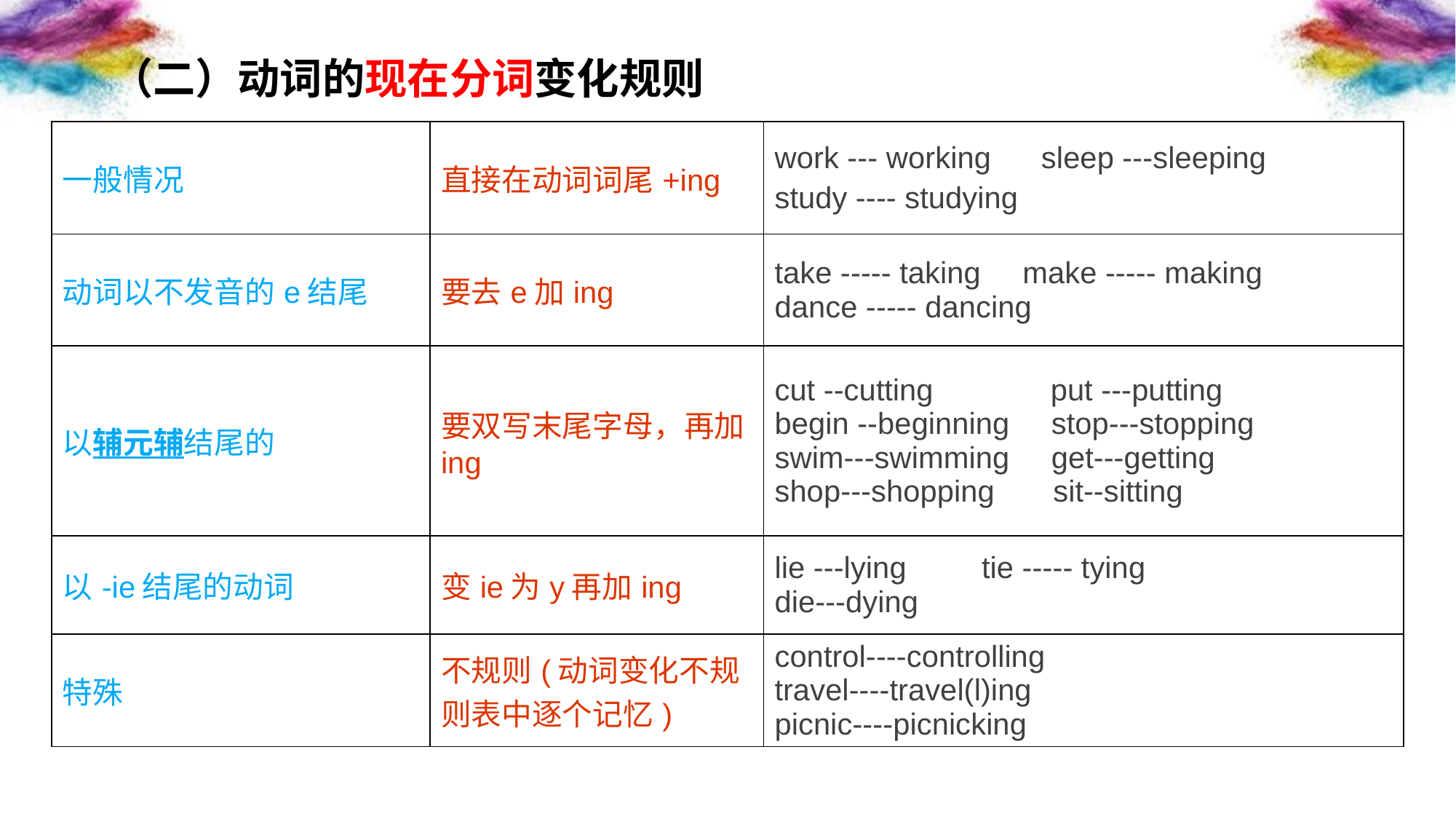

（二）动词的现在分词变化规则
| 一般情况 | 直接在动词词尾+ing | work --- working sleep ---sleeping study ---- studying |
| --- | --- | --- |
| 动词以不发音的e结尾 | 要去e加ing | take ----- taking make ----- making dance ----- dancing |
| 以辅元辅结尾的 | 要双写末尾字母，再加ing | cut --cutting put ---putting begin --beginning stop---stopping swim---swimming get---getting shop---shopping sit--sitting |
| 以-ie结尾的动词 | 变ie为y再加ing | lie ---lying tie ----- tying die---dying |
| 特殊 | 不规则(动词变化不规则表中逐个记忆) | control----controlling travel----travel(l)ing picnic----picnicking |